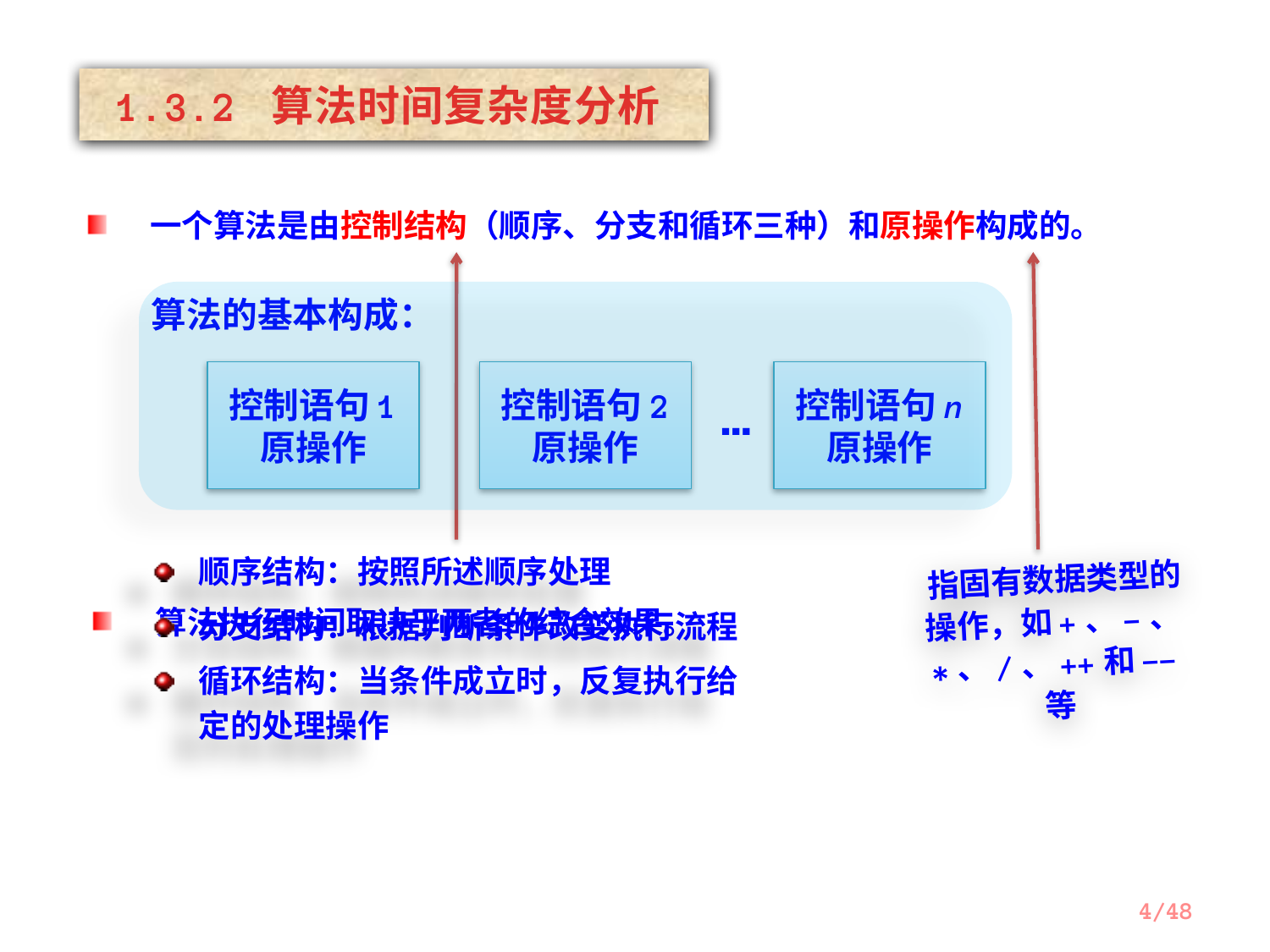

1.3.2 算法时间复杂度分析
一个算法是由控制结构（顺序、分支和循环三种）和原操作构成的。
指固有数据类型的操作，如+、-、*、/、++和--等
顺序结构：按照所述顺序处理
分支结构：根据判断条件改变执行流程
循环结构：当条件成立时，反复执行给定的处理操作
算法的基本构成：

控制语句1
原操作
控制语句2
原操作
控制语句n
原操作
…
算法执行时间取决于两者的综合效果。
4/48